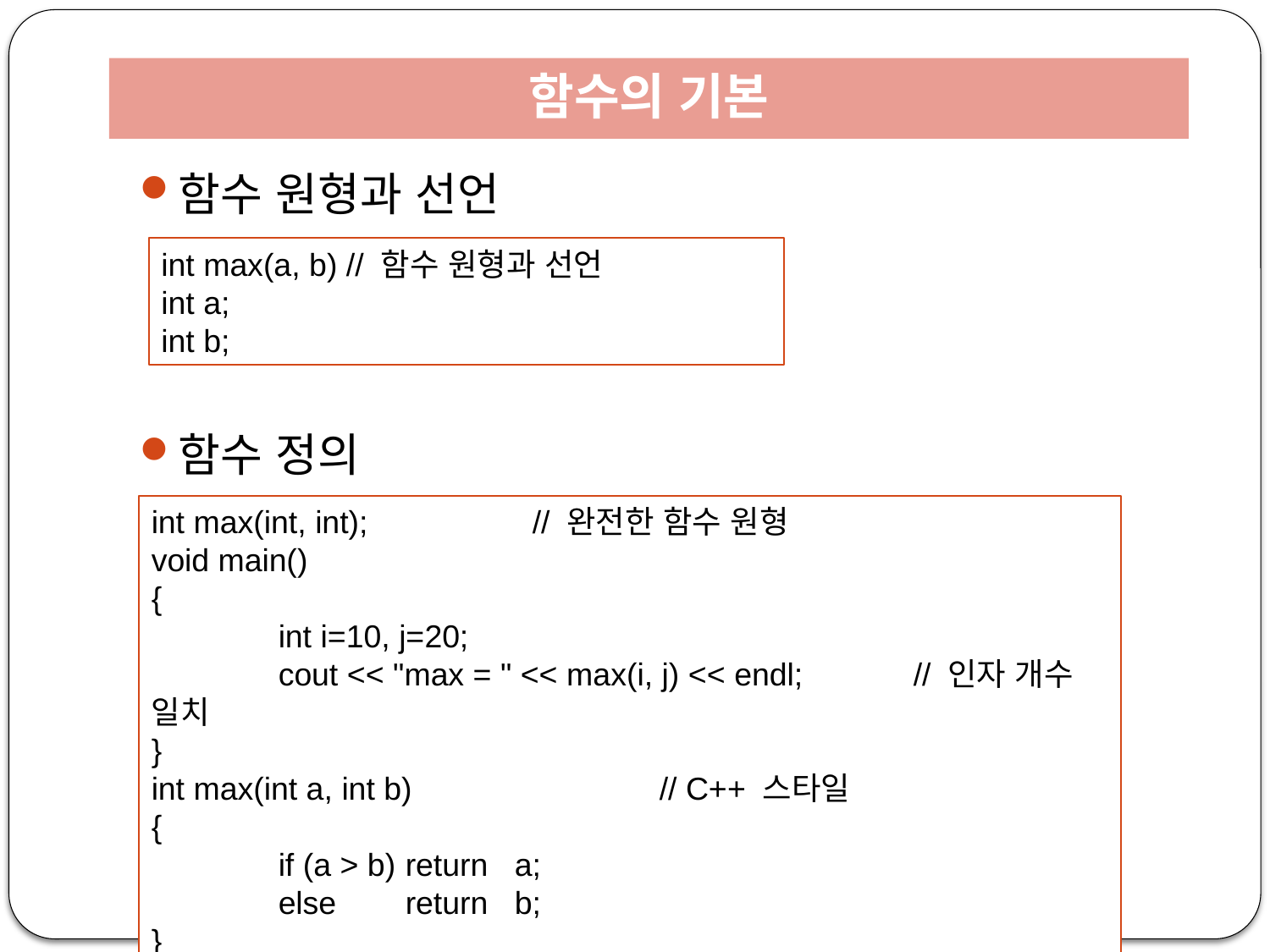

# 함수의 기본
함수 원형과 선언

함수 정의

int max(a, b) // 함수 원형과 선언
int a;
int b;
int max(int, int);		// 완전한 함수 원형
void main()
{
	int i=10, j=20;
	cout << "max = " << max(i, j) << endl; 	// 인자 개수 일치
}
int max(int a, int b)		// C++ 스타일
{
	if (a > b)	return   a;
	else	return   b;
}